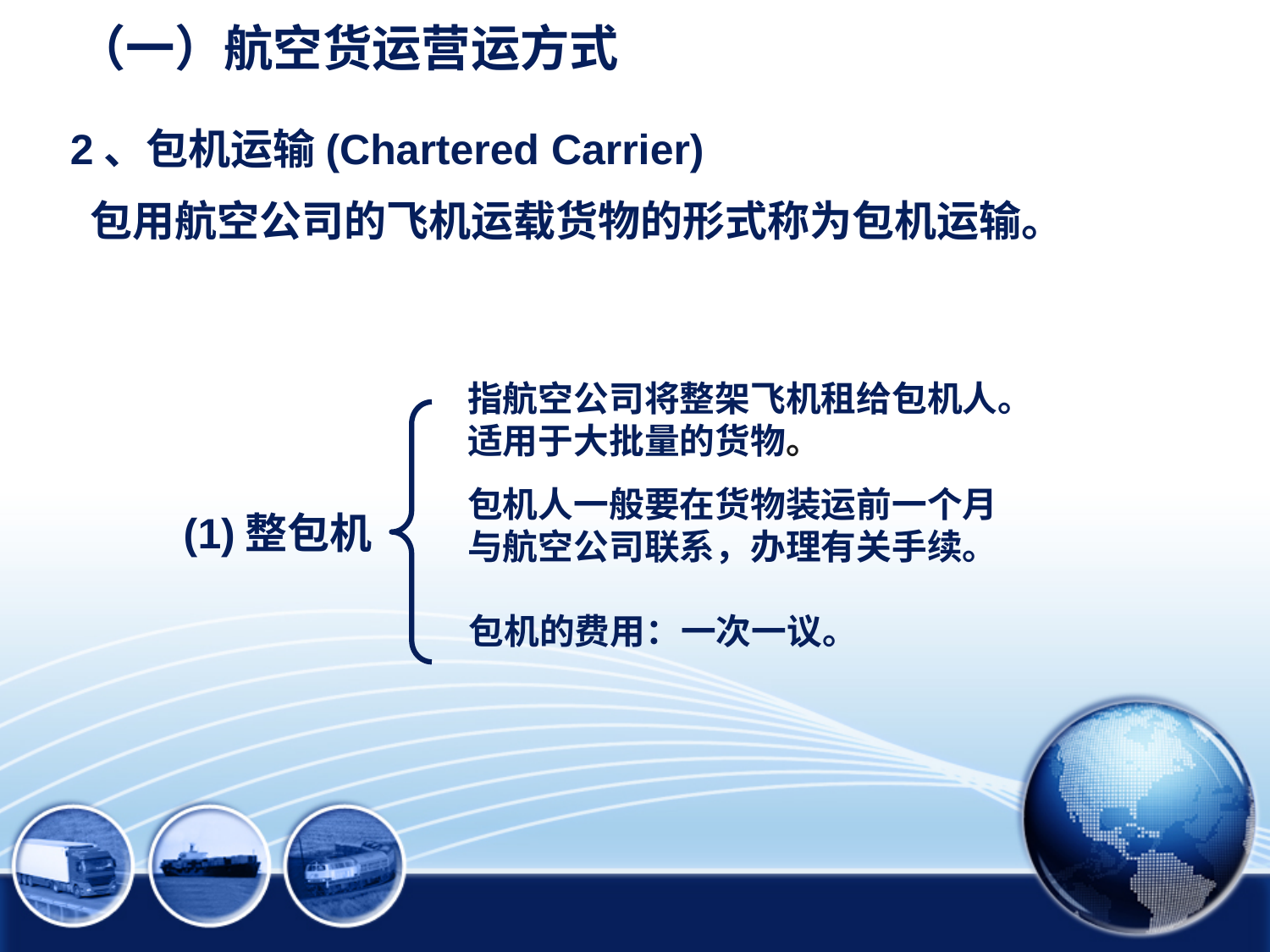

# （一）航空货运营运方式
    2、包机运输(Chartered Carrier)
      包用航空公司的飞机运载货物的形式称为包机运输。

指航空公司将整架飞机租给包机人。适用于大批量的货物。

包机人一般要在货物装运前一个月与航空公司联系，办理有关手续。
(1)整包机
包机的费用：一次一议。